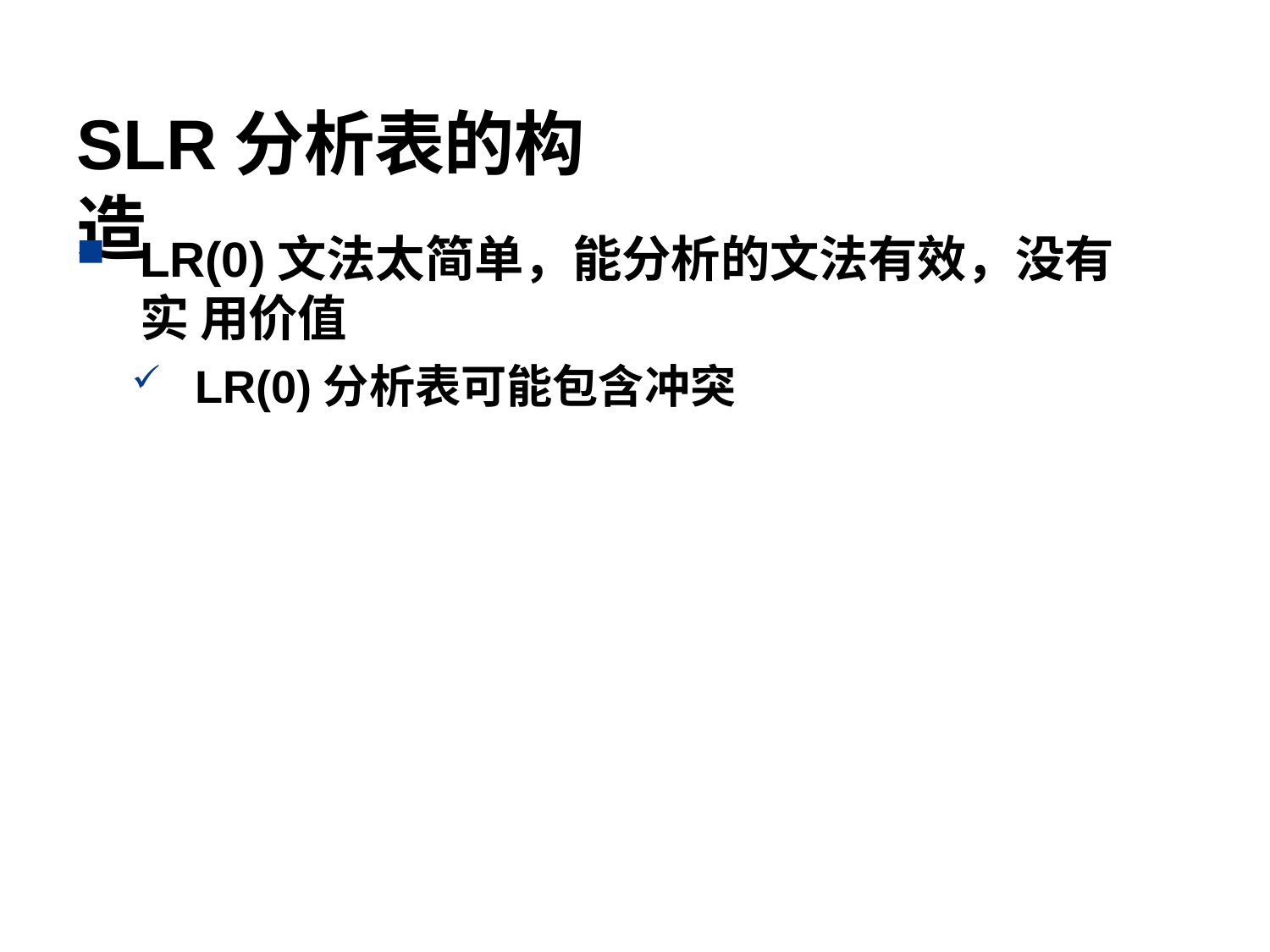

# SLR分析表的构造
LR(0)文法太简单，能分析的文法有效，没有实 用价值
LR(0)分析表可能包含冲突